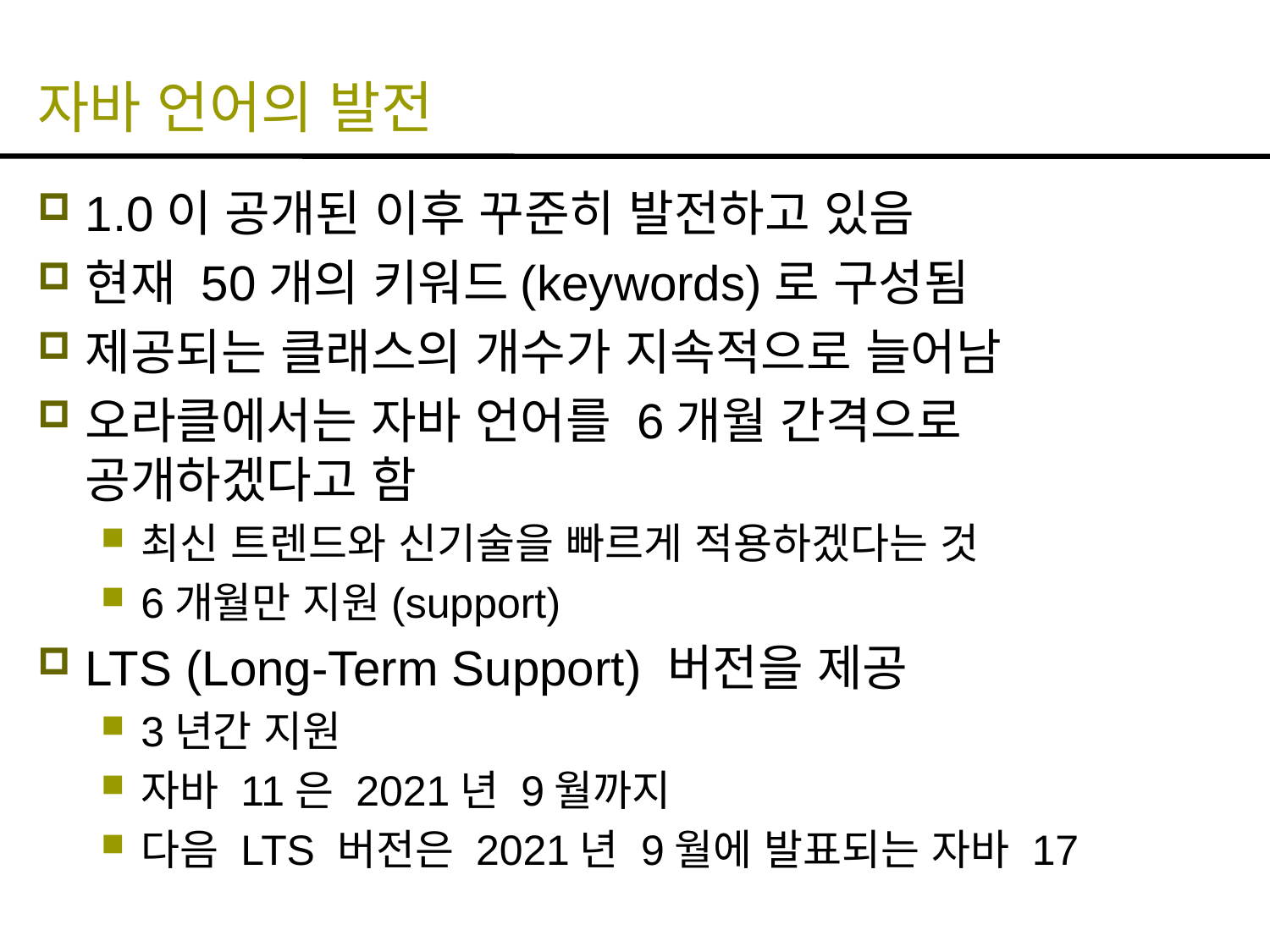

# 자바 언어의 발전
1.0이 공개된 이후 꾸준히 발전하고 있음
현재 50개의 키워드(keywords)로 구성됨
제공되는 클래스의 개수가 지속적으로 늘어남
오라클에서는 자바 언어를 6개월 간격으로 공개하겠다고 함
최신 트렌드와 신기술을 빠르게 적용하겠다는 것
6개월만 지원(support)
LTS (Long-Term Support) 버전을 제공
3년간 지원
자바 11은 2021년 9월까지
다음 LTS 버전은 2021년 9월에 발표되는 자바 17